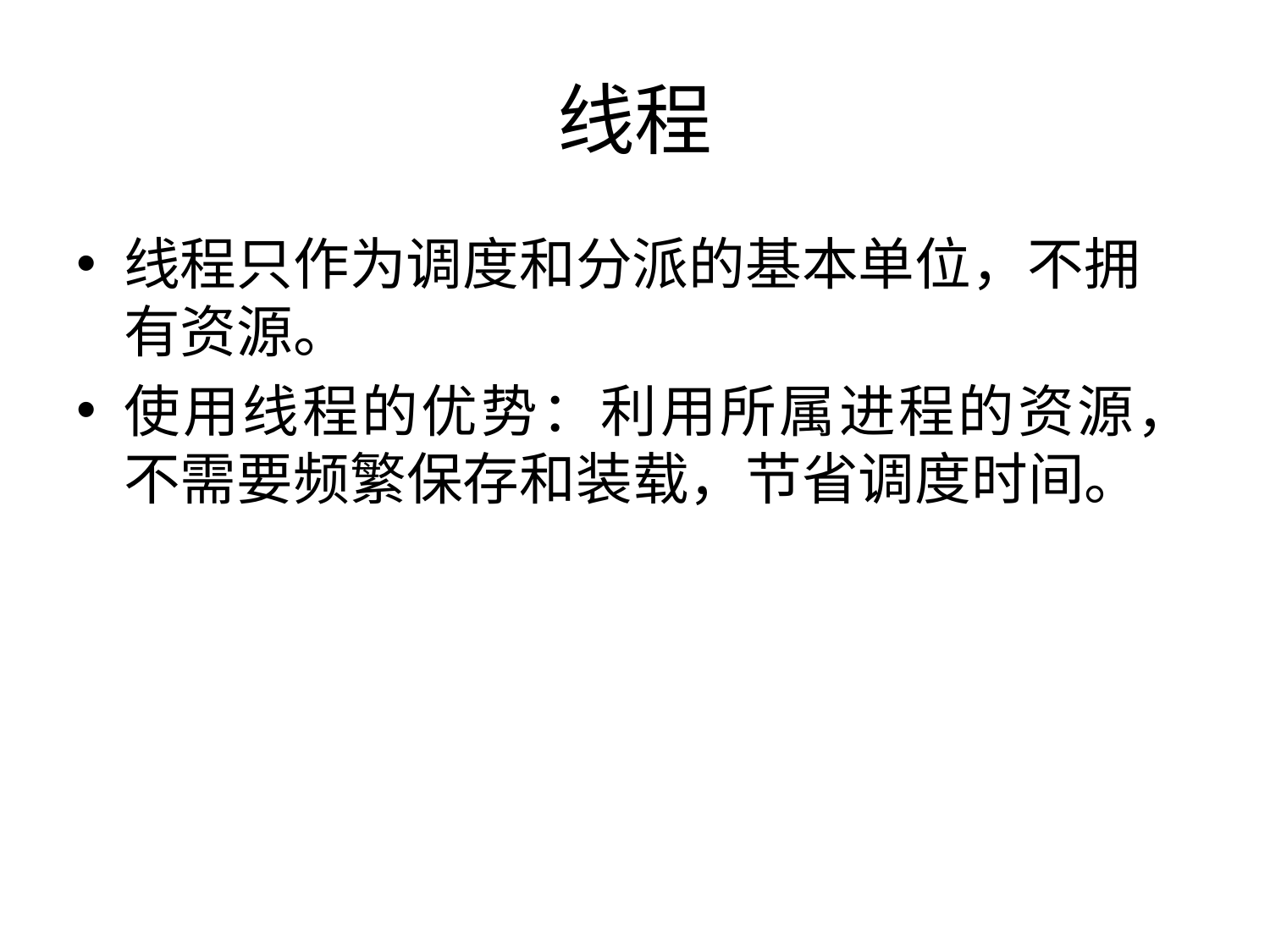

# 线程
线程只作为调度和分派的基本单位，不拥有资源。
使用线程的优势：利用所属进程的资源，不需要频繁保存和装载，节省调度时间。